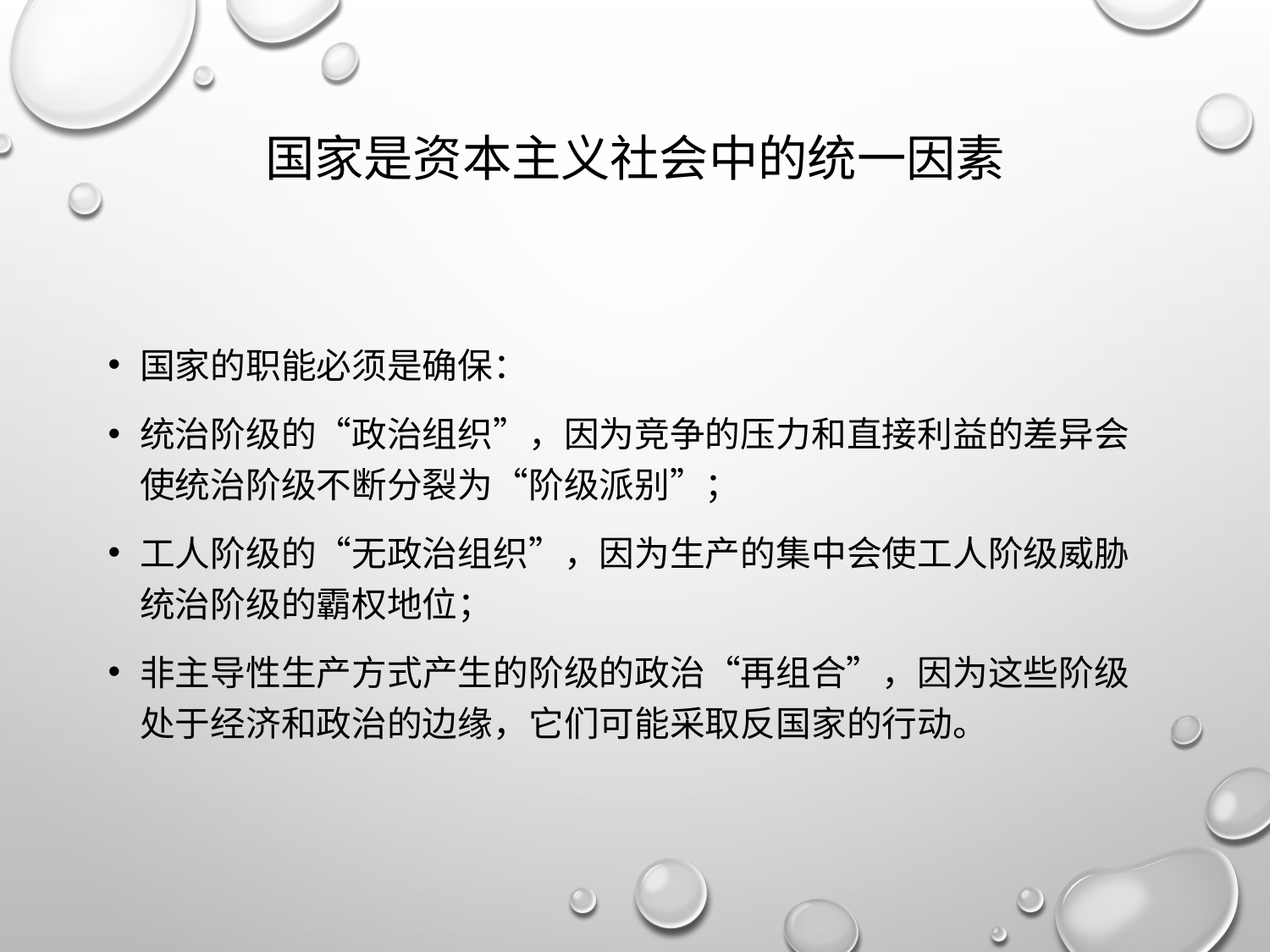

# 国家是资本主义社会中的统一因素
国家的职能必须是确保：
统治阶级的“政治组织”，因为竞争的压力和直接利益的差异会使统治阶级不断分裂为“阶级派别”；
工人阶级的“无政治组织”，因为生产的集中会使工人阶级威胁统治阶级的霸权地位；
非主导性生产方式产生的阶级的政治“再组合”，因为这些阶级处于经济和政治的边缘，它们可能采取反国家的行动。